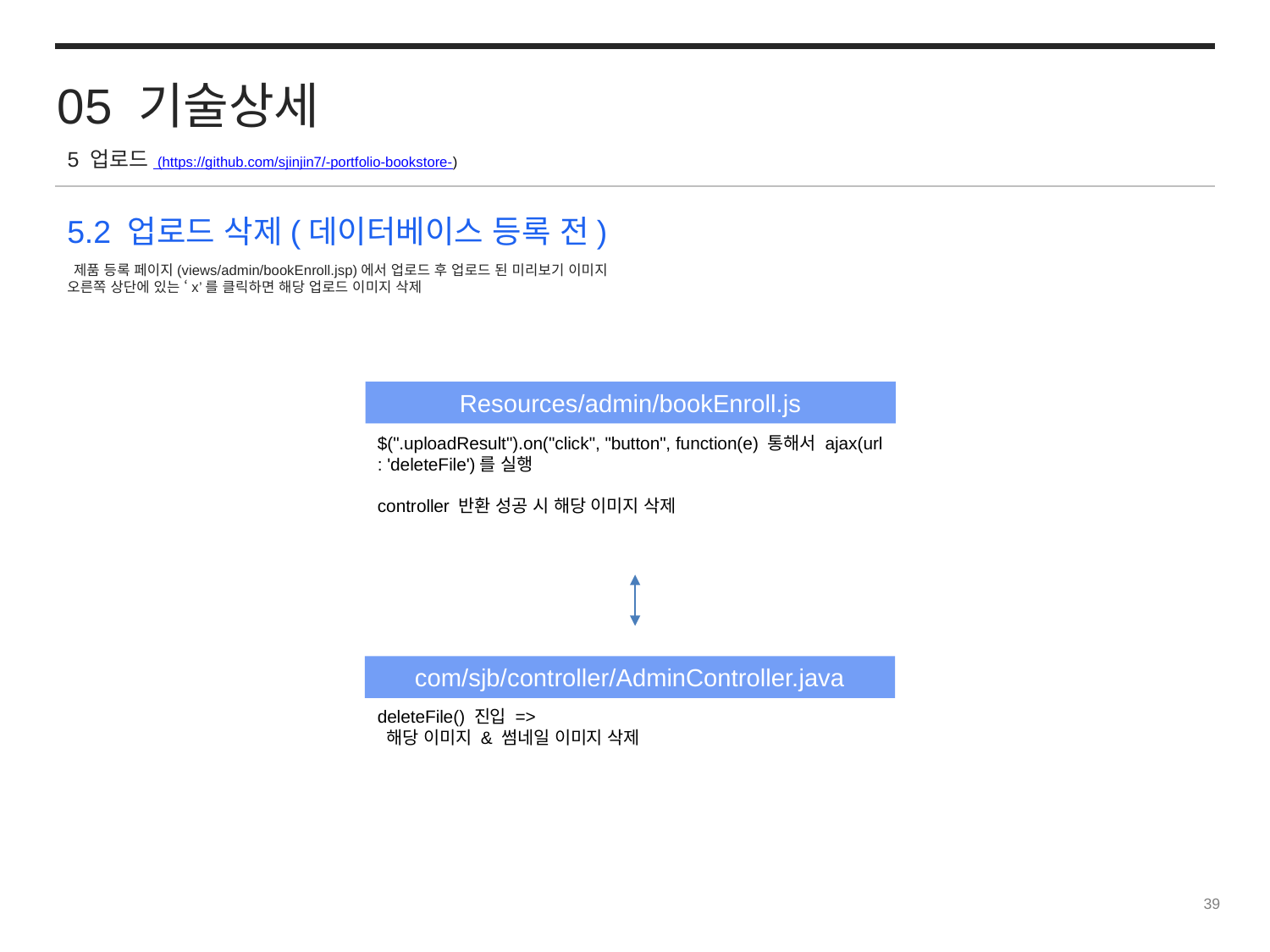

05 기술상세
5 업로드 (https://github.com/sjinjin7/-portfolio-bookstore-)

5.2 업로드 삭제(데이터베이스 등록 전)
 제품 등록 페이지(views/admin/bookEnroll.jsp)에서 업로드 후 업로드 된 미리보기 이미지 오른쪽 상단에 있는 ‘x’를 클릭하면 해당 업로드 이미지 삭제
Resources/admin/bookEnroll.js
$(".uploadResult").on("click", "button", function(e) 통해서 ajax(url : 'deleteFile')를 실행

controller 반환 성공 시 해당 이미지 삭제
com/sjb/controller/AdminController.java
deleteFile() 진입 =>
 해당 이미지 & 썸네일 이미지 삭제